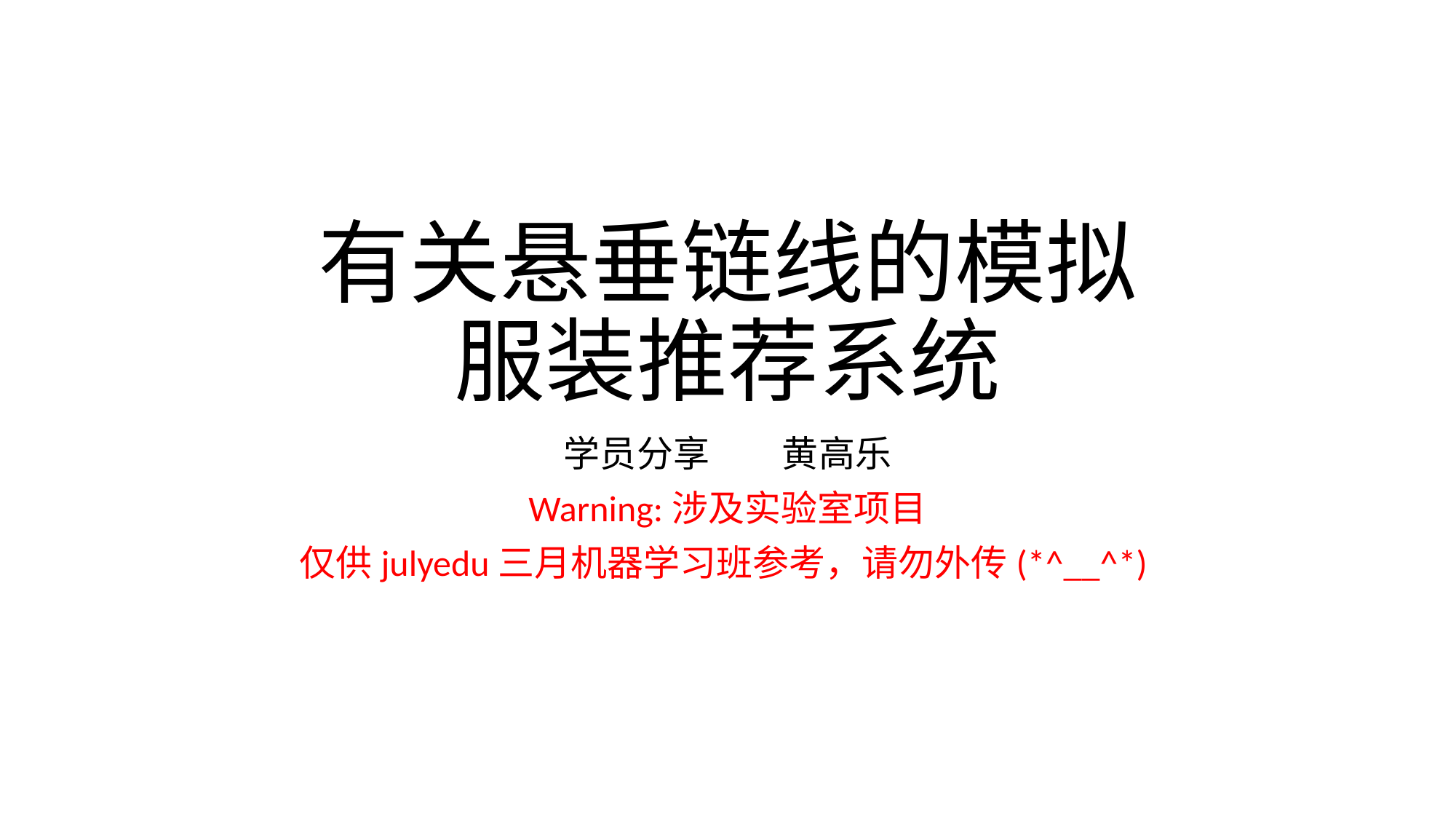

# 有关悬垂链线的模拟 服装推荐系统
学员分享	黄高乐
Warning:涉及实验室项目
仅供julyedu三月机器学习班参考，请勿外传(*^__^*)